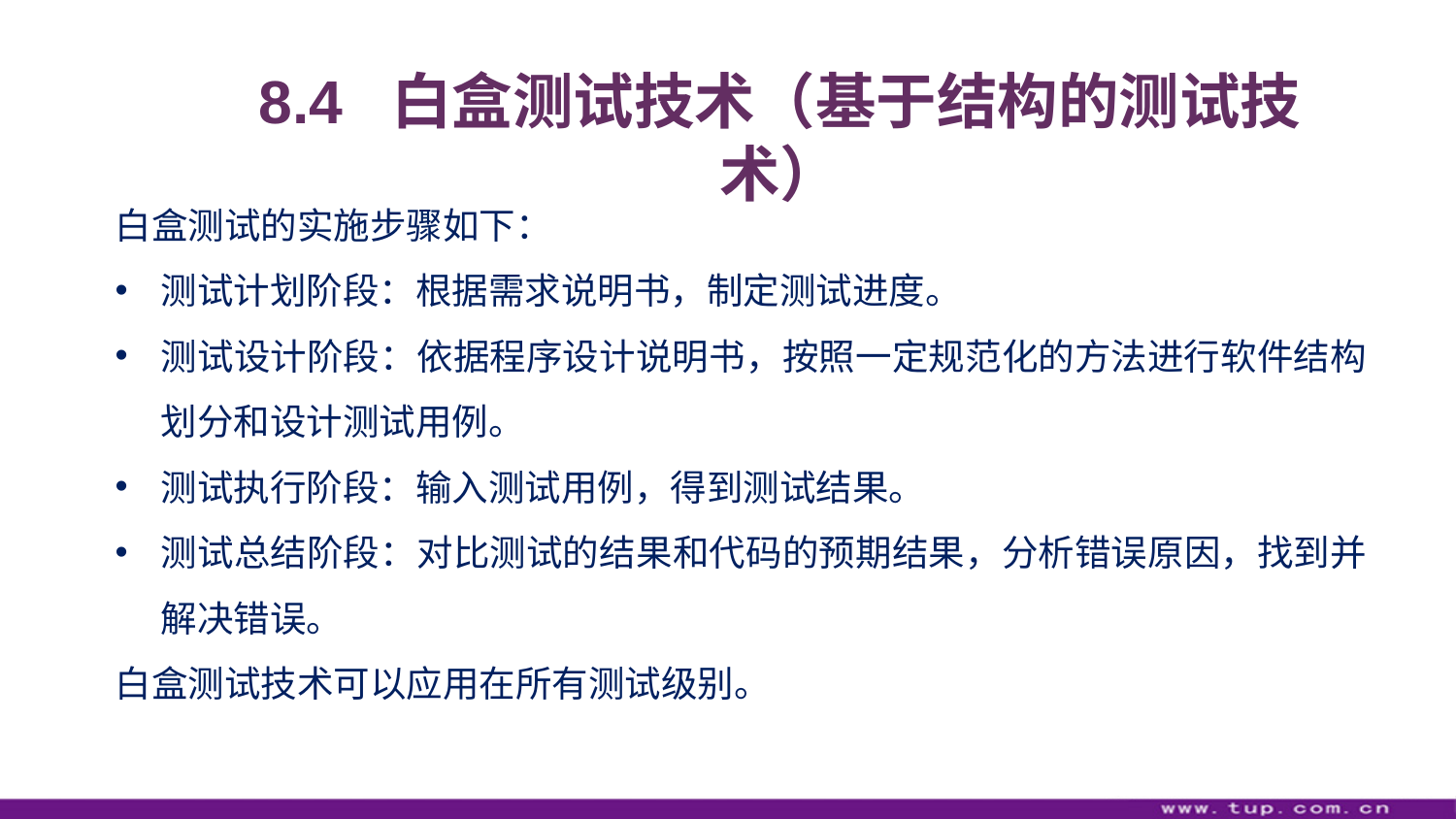

8.4  白盒测试技术（基于结构的测试技术）

白盒测试的实施步骤如下：
测试计划阶段：根据需求说明书，制定测试进度。
测试设计阶段：依据程序设计说明书，按照一定规范化的方法进行软件结构划分和设计测试用例。
测试执行阶段：输入测试用例，得到测试结果。
测试总结阶段：对比测试的结果和代码的预期结果，分析错误原因，找到并解决错误。
白盒测试技术可以应用在所有测试级别。